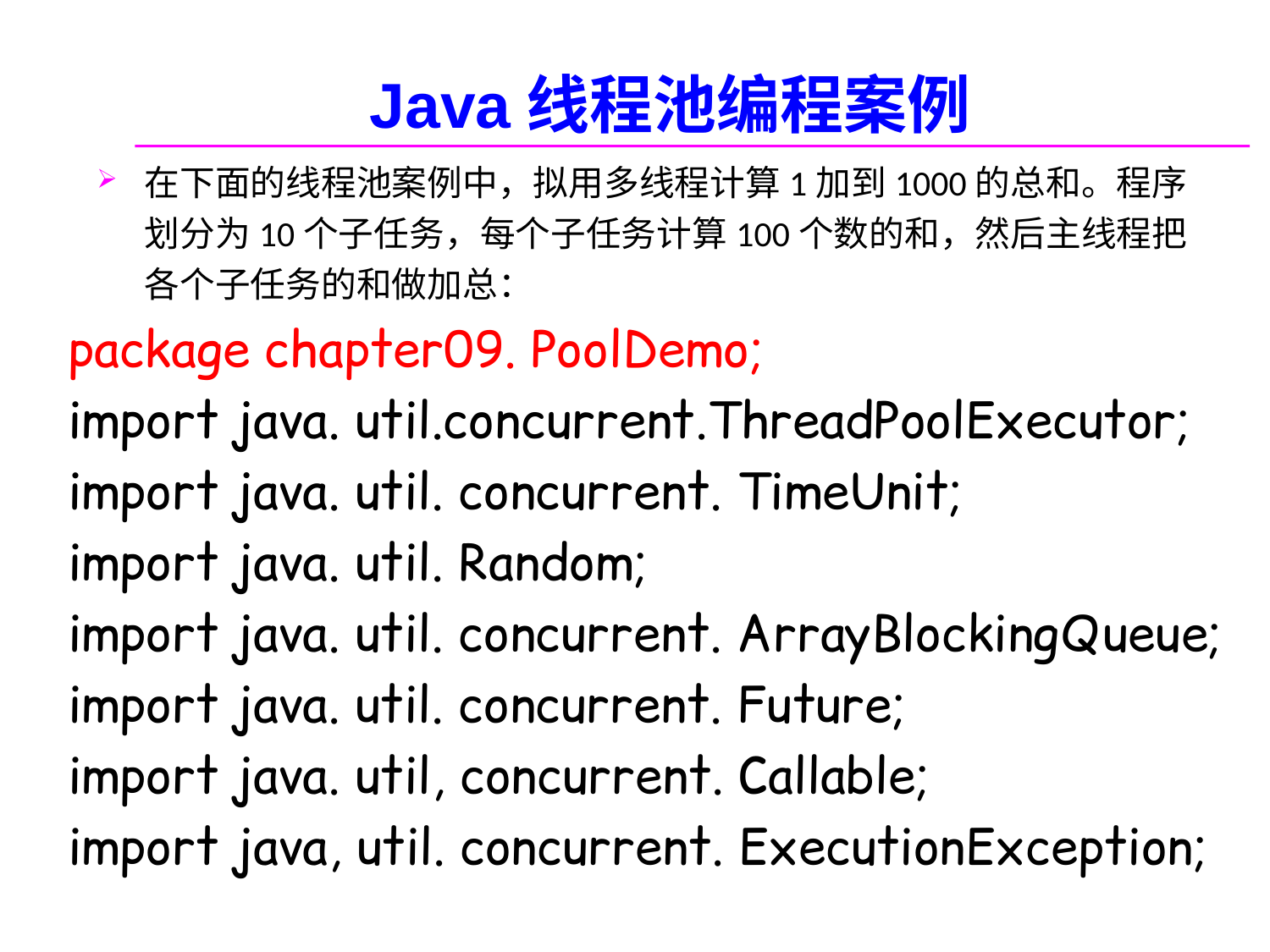

#
Java线程池编程案例
在下面的线程池案例中，拟用多线程计算1加到1000的总和。程序划分为10个子任务，每个子任务计算100个数的和，然后主线程把各个子任务的和做加总：
package chapter09. PoolDemo;
import java. util.concurrent.ThreadPoolExecutor;
import java. util. concurrent. TimeUnit;
import java. util. Random;
import java. util. concurrent. ArrayBlockingQueue;
import java. util. concurrent. Future;
import java. util, concurrent. Callable;
import java, util. concurrent. ExecutionException;
66